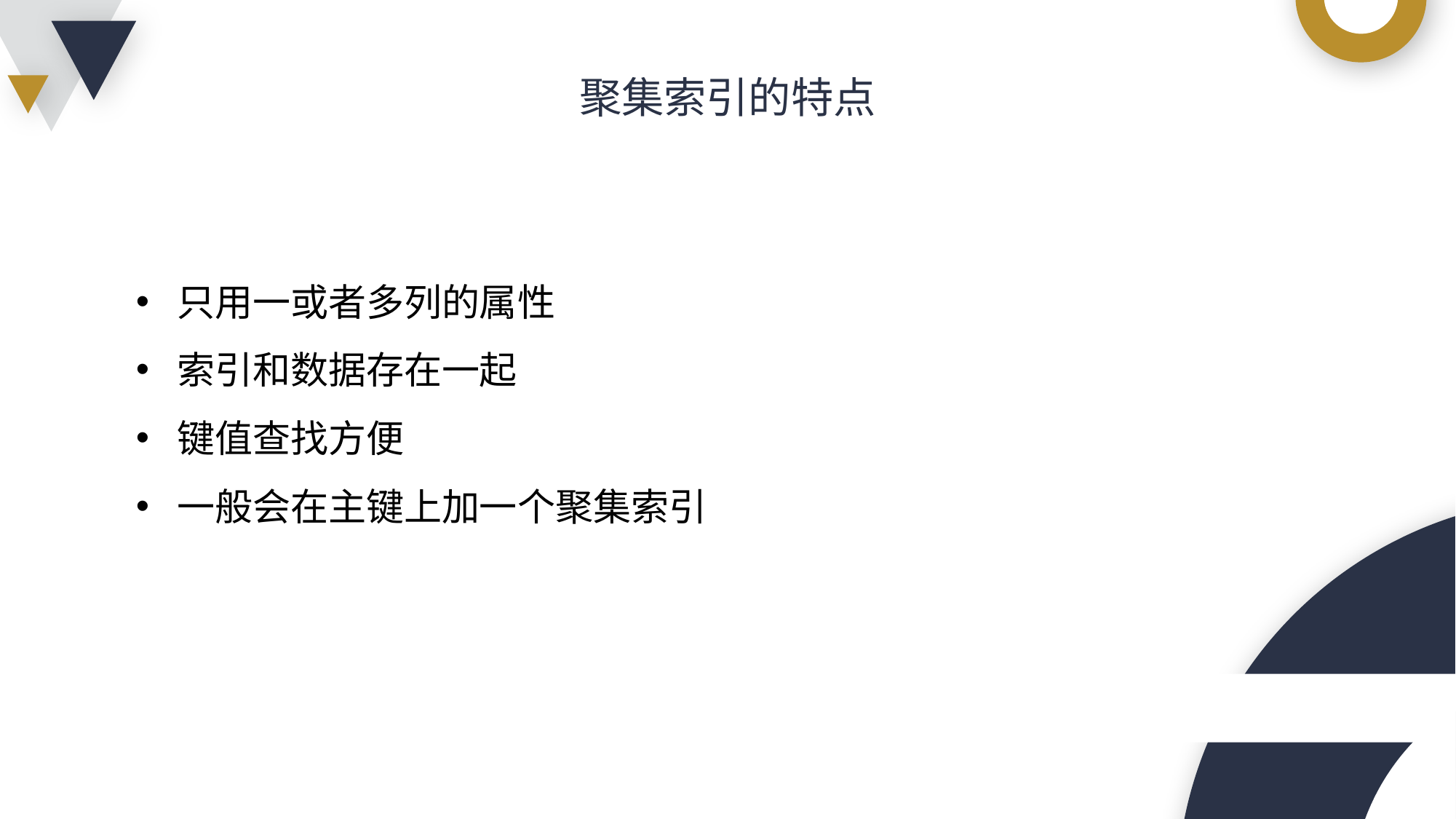

聚集索引的特点
只用一或者多列的属性
索引和数据存在一起
键值查找方便
一般会在主键上加一个聚集索引